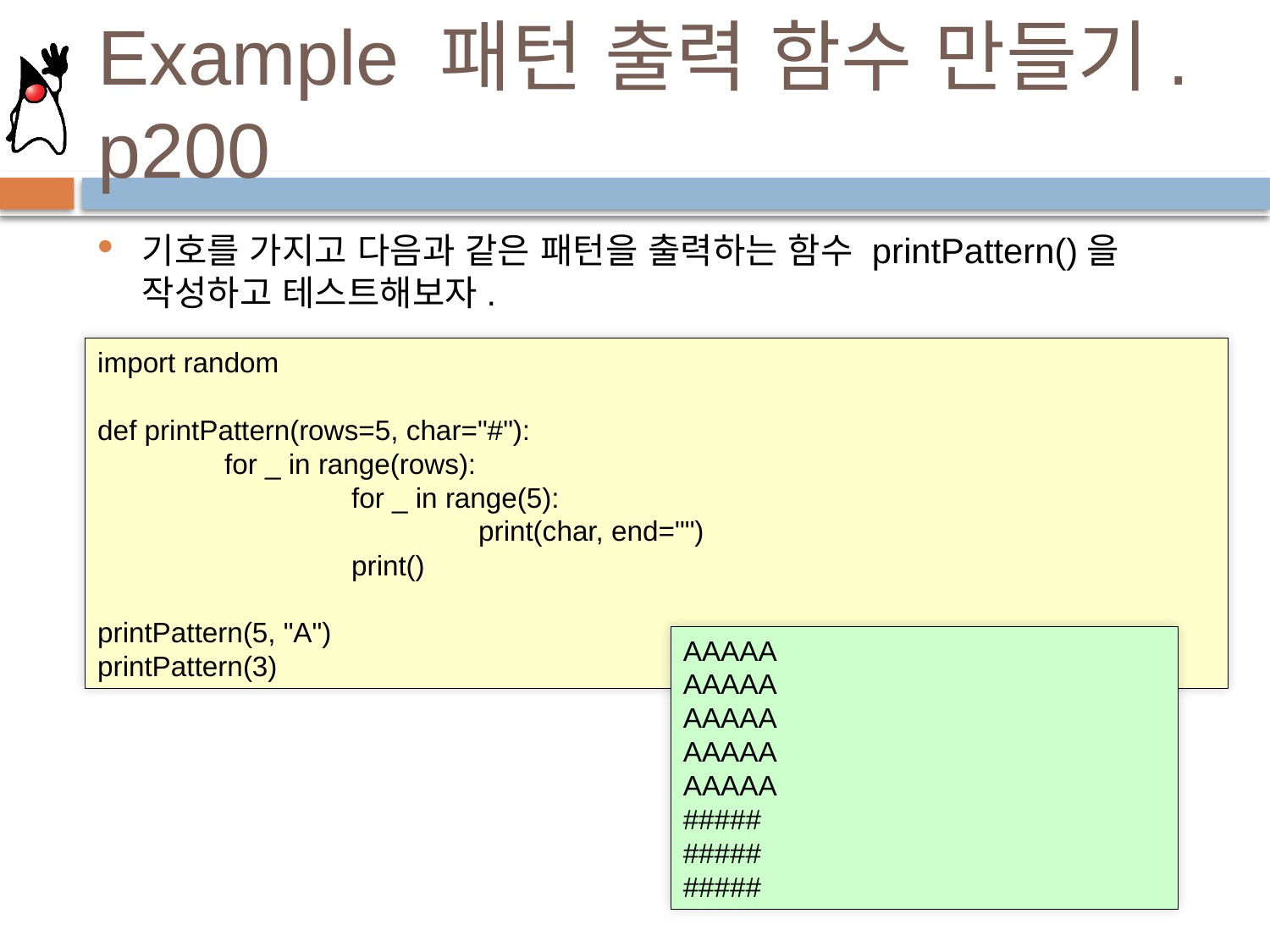

# Example 패턴 출력 함수 만들기. p200
기호를 가지고 다음과 같은 패턴을 출력하는 함수 printPattern()을 작성하고 테스트해보자.
import random

def printPattern(rows=5, char="#"):
	for _ in range(rows):
		for _ in range(5):
			print(char, end="")
		print()

printPattern(5, "A")
printPattern(3)
AAAAA
AAAAA
AAAAA
AAAAA
AAAAA
#####
#####
#####